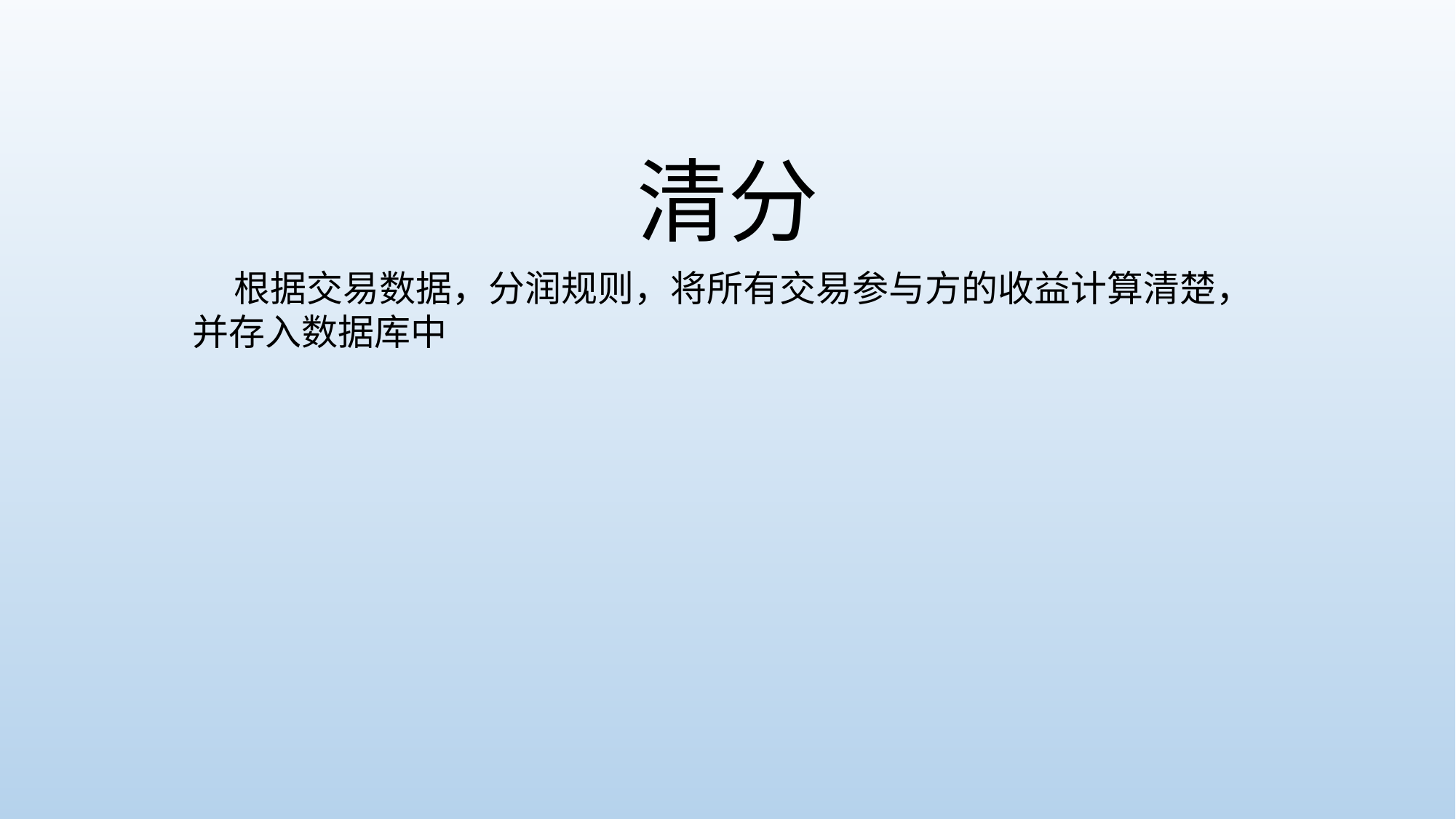

# 清分
    根据交易数据，分润规则，将所有交易参与方的收益计算清楚，并存入数据库中